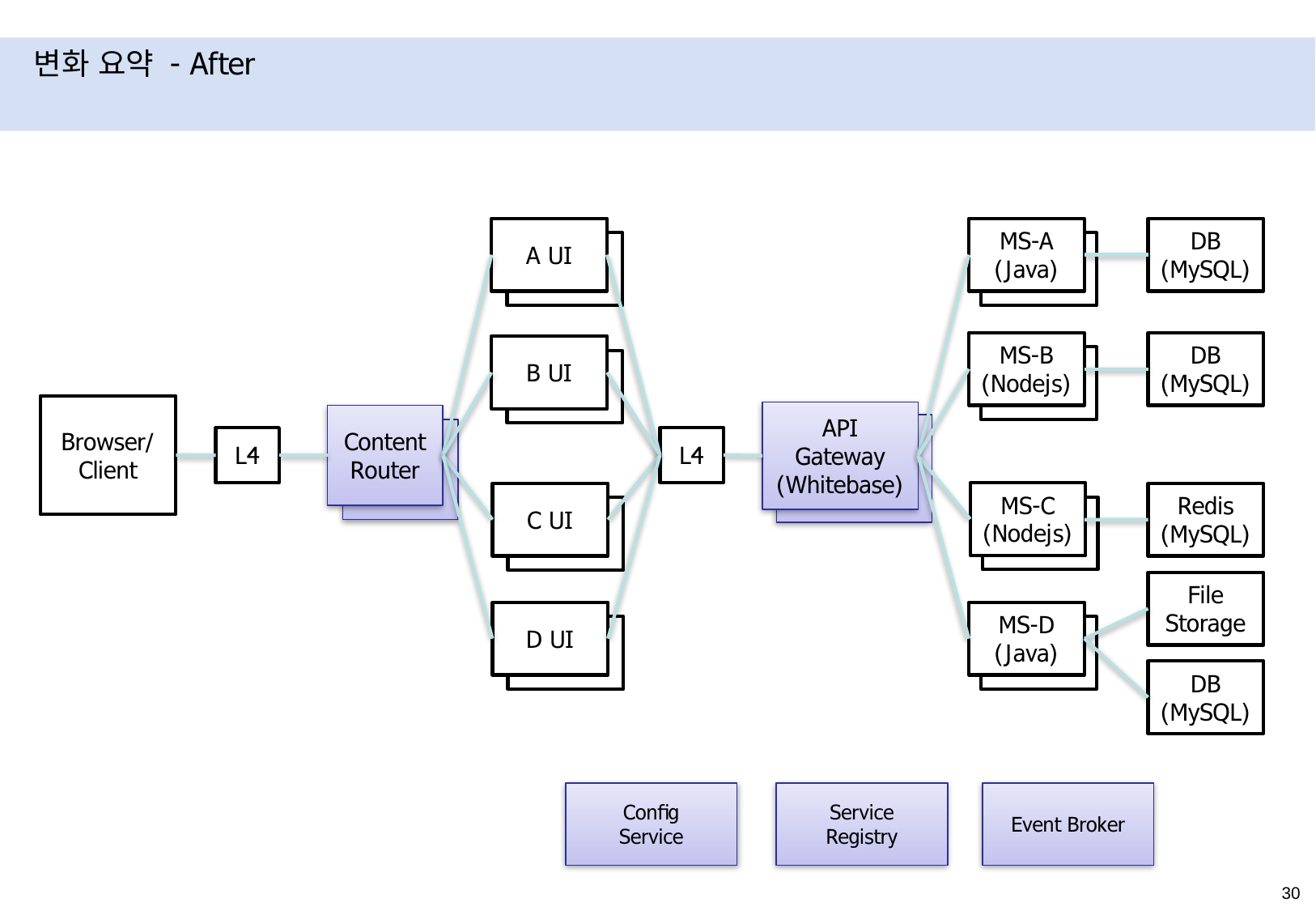

# 변화 요약 - After
A UI
MS-A
(Java)
DB
(MySQL)
A UI
MS-A
MS-B
(Nodejs)
DB
(MySQL)
B UI
MS-B
B UI
Browser/
Client
API Gateway
(Whitebase)
Content
Router
Whitebase
Content
Router
L4
L4
MS-C
(Nodejs)
C UI
Redis
(MySQL)
MS-C
C UI
File
Storage
D UI
MS-D
(Java)
D UI
MS-D
DB
(MySQL)
Config
Service
Service
Registry
Event Broker